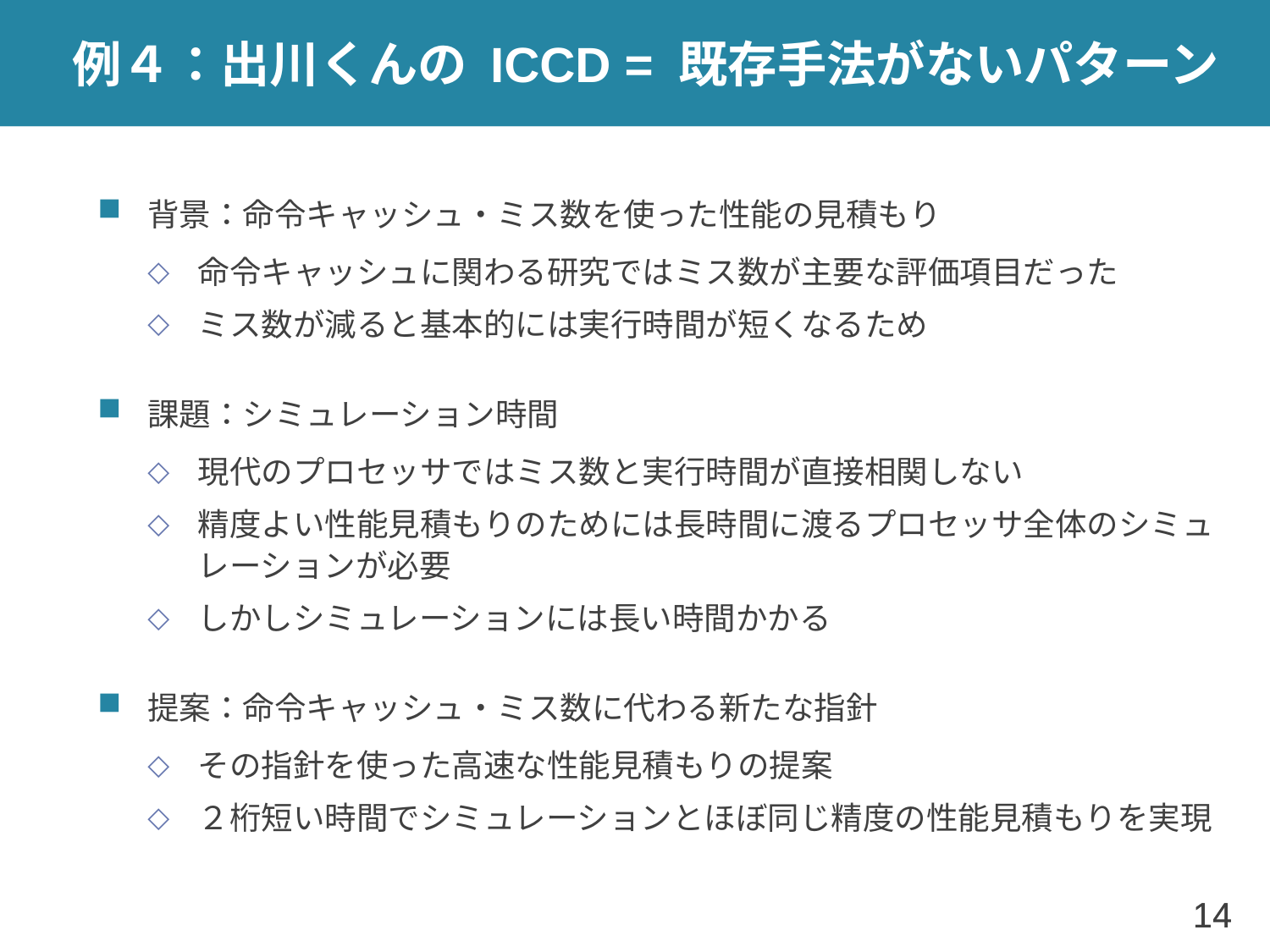

# 例４：出川くんの ICCD = 既存手法がないパターン
背景：命令キャッシュ・ミス数を使った性能の見積もり
命令キャッシュに関わる研究ではミス数が主要な評価項目だった
ミス数が減ると基本的には実行時間が短くなるため
課題：シミュレーション時間
現代のプロセッサではミス数と実行時間が直接相関しない
精度よい性能見積もりのためには長時間に渡るプロセッサ全体のシミュレーションが必要
しかしシミュレーションには長い時間かかる
提案：命令キャッシュ・ミス数に代わる新たな指針
その指針を使った高速な性能見積もりの提案
２桁短い時間でシミュレーションとほぼ同じ精度の性能見積もりを実現